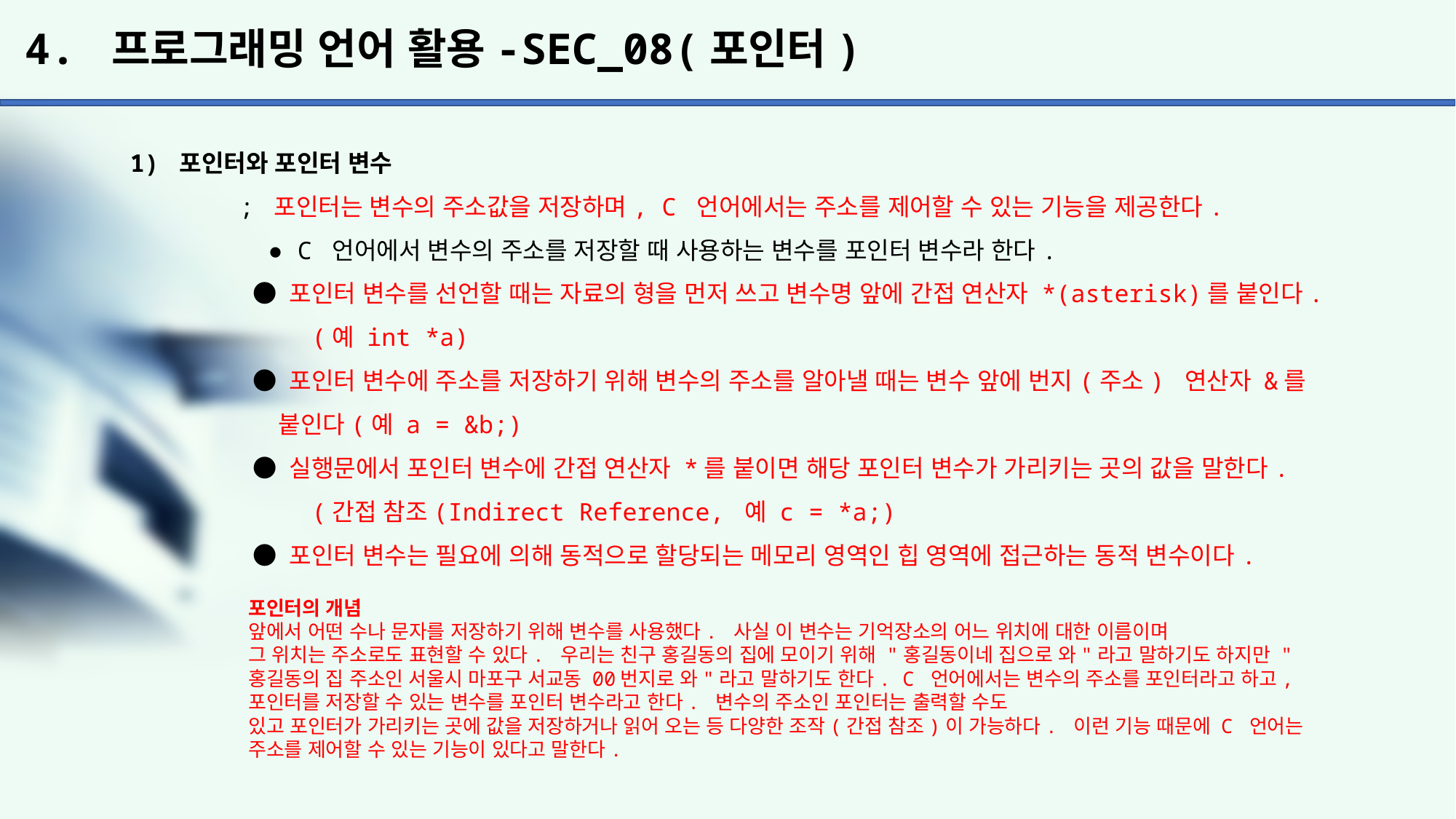

# 4. 프로그래밍 언어 활용-SEC_08(포인터)
1) 포인터와 포인터 변수
	; 포인터는 변수의 주소값을 저장하며, C 언어에서는 주소를 제어할 수 있는 기능을 제공한다.
	  ● C 언어에서 변수의 주소를 저장할 때 사용하는 변수를 포인터 변수라 한다.
	  ● 포인터 변수를 선언할 때는 자료의 형을 먼저 쓰고 변수명 앞에 간접 연산자 *(asterisk)를 붙인다.
	     (예 int *a)
	  ● 포인터 변수에 주소를 저장하기 위해 변수의 주소를 알아낼 때는 변수 앞에 번지(주소) 연산자 &를
	     붙인다(예 a = &b;)
	  ● 실행문에서 포인터 변수에 간접 연산자 *를 붙이면 해당 포인터 변수가 가리키는 곳의 값을 말한다.
	     (간접 참조(Indirect Reference, 예 c = *a;)
	  ● 포인터 변수는 필요에 의해 동적으로 할당되는 메모리 영역인 힙 영역에 접근하는 동적 변수이다.
포인터의 개념
앞에서 어떤 수나 문자를 저장하기 위해 변수를 사용했다. 사실 이 변수는 기억장소의 어느 위치에 대한 이름이며
그 위치는 주소로도 표현할 수 있다. 우리는 친구 홍길동의 집에 모이기 위해 "홍길동이네 집으로 와"라고 말하기도 하지만 "홍길동의 집 주소인 서울시 마포구 서교동 00번지로 와"라고 말하기도 한다. C 언어에서는 변수의 주소를 포인터라고 하고, 포인터를 저장할 수 있는 변수를 포인터 변수라고 한다. 변수의 주소인 포인터는 출력할 수도
있고 포인터가 가리키는 곳에 값을 저장하거나 읽어 오는 등 다양한 조작(간접 참조)이 가능하다. 이런 기능 때문에 C 언어는 주소를 제어할 수 있는 기능이 있다고 말한다.